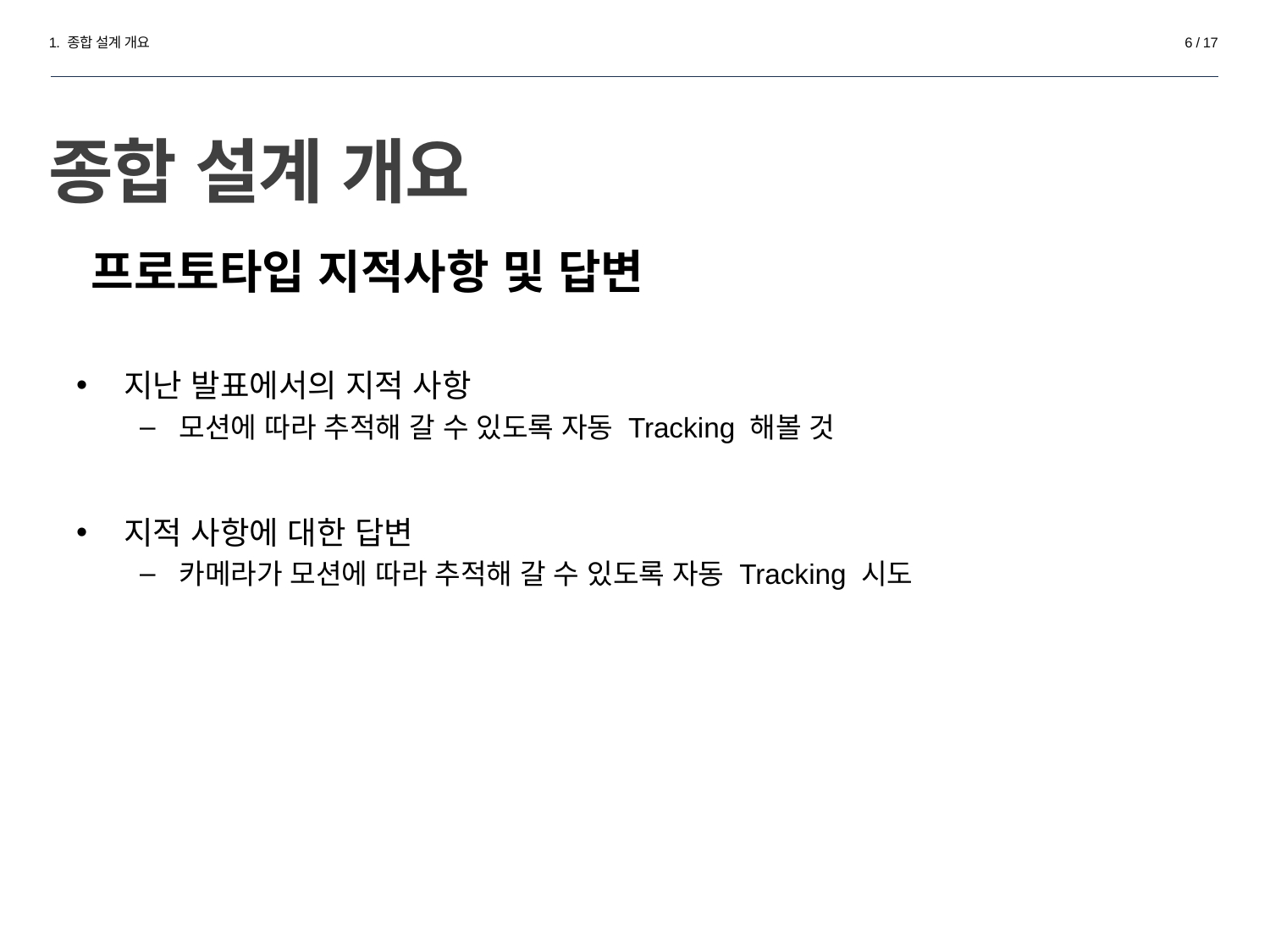

1. 종합 설계 개요
6 / 17
# 종합 설계 개요

 프로토타입 지적사항 및 답변
지난 발표에서의 지적 사항
모션에 따라 추적해 갈 수 있도록 자동 Tracking 해볼 것

지적 사항에 대한 답변
카메라가 모션에 따라 추적해 갈 수 있도록 자동 Tracking 시도